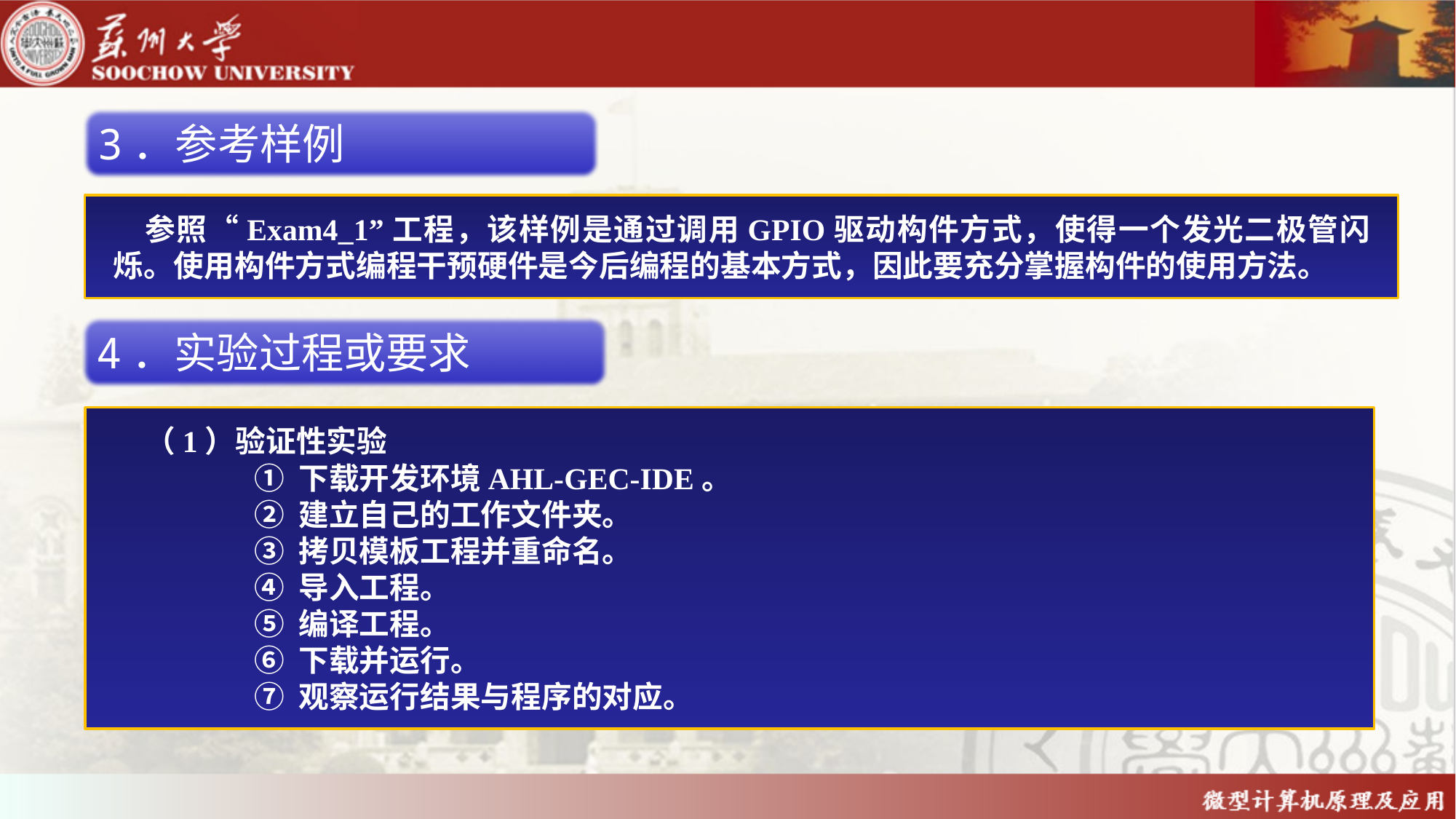

3．参考样例
参照“Exam4_1”工程，该样例是通过调用GPIO驱动构件方式，使得一个发光二极管闪烁。使用构件方式编程干预硬件是今后编程的基本方式，因此要充分掌握构件的使用方法。
4．实验过程或要求
（1）验证性实验
① 下载开发环境AHL-GEC-IDE。
② 建立自己的工作文件夹。
③ 拷贝模板工程并重命名。
④ 导入工程。
⑤ 编译工程。
⑥ 下载并运行。
⑦ 观察运行结果与程序的对应。